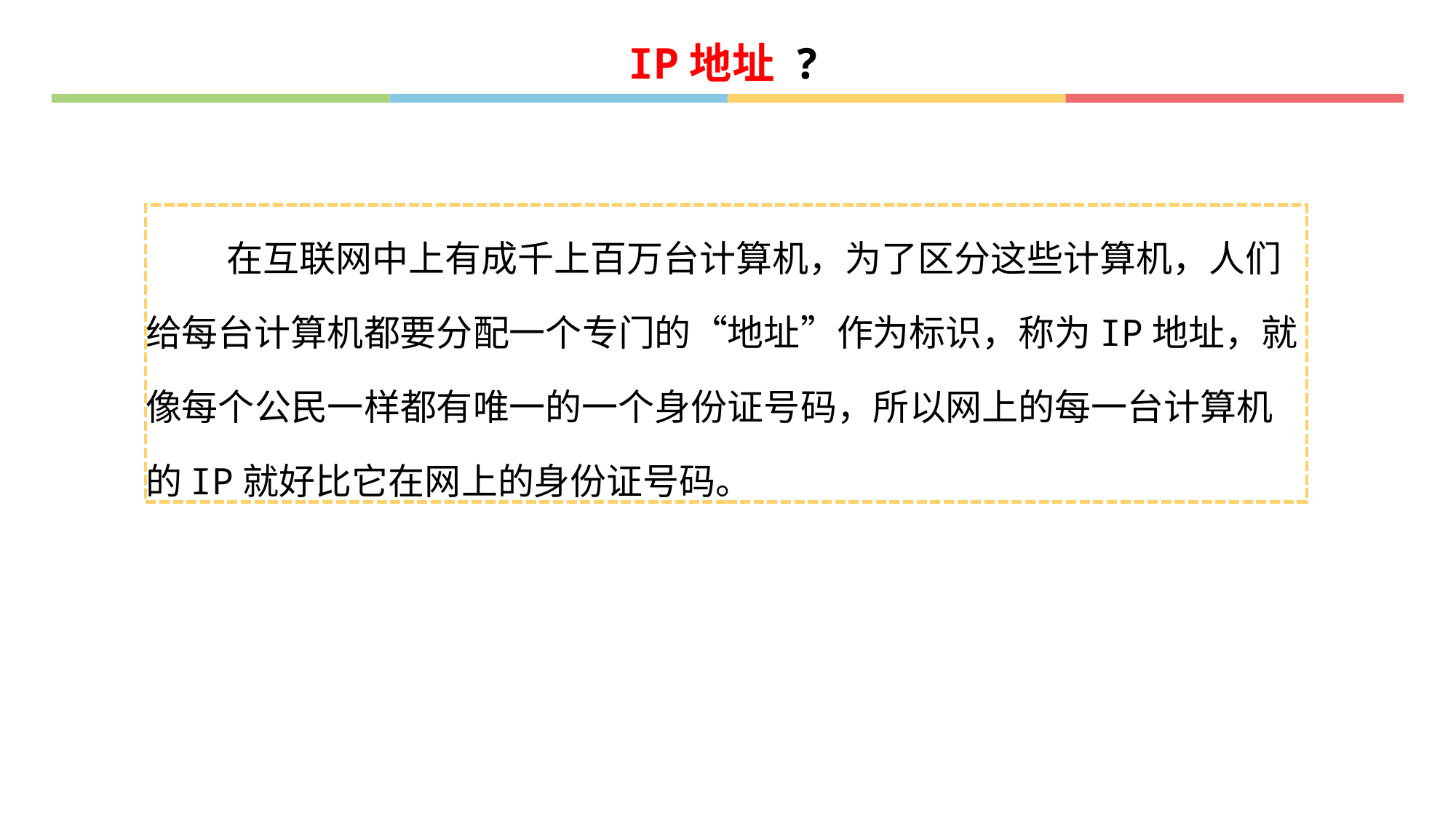

IP地址 ?
  在互联网中上有成千上百万台计算机，为了区分这些计算机，人们给每台计算机都要分配一个专门的“地址”作为标识，称为IP地址，就像每个公民一样都有唯一的一个身份证号码，所以网上的每一台计算机的IP就好比它在网上的身份证号码。